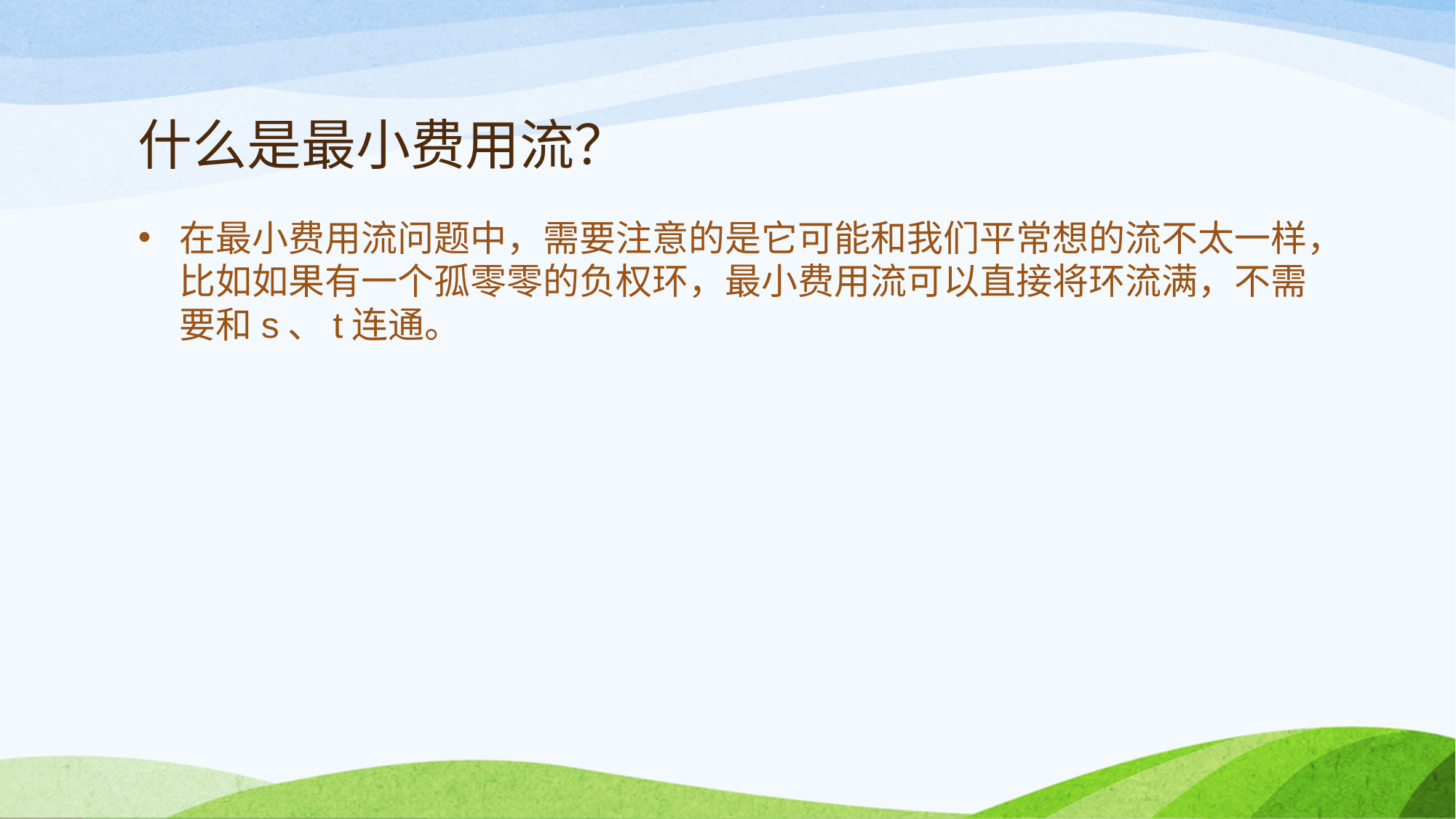

# 什么是最小费用流？
在最小费用流问题中，需要注意的是它可能和我们平常想的流不太一样，比如如果有一个孤零零的负权环，最小费用流可以直接将环流满，不需要和s、t连通。